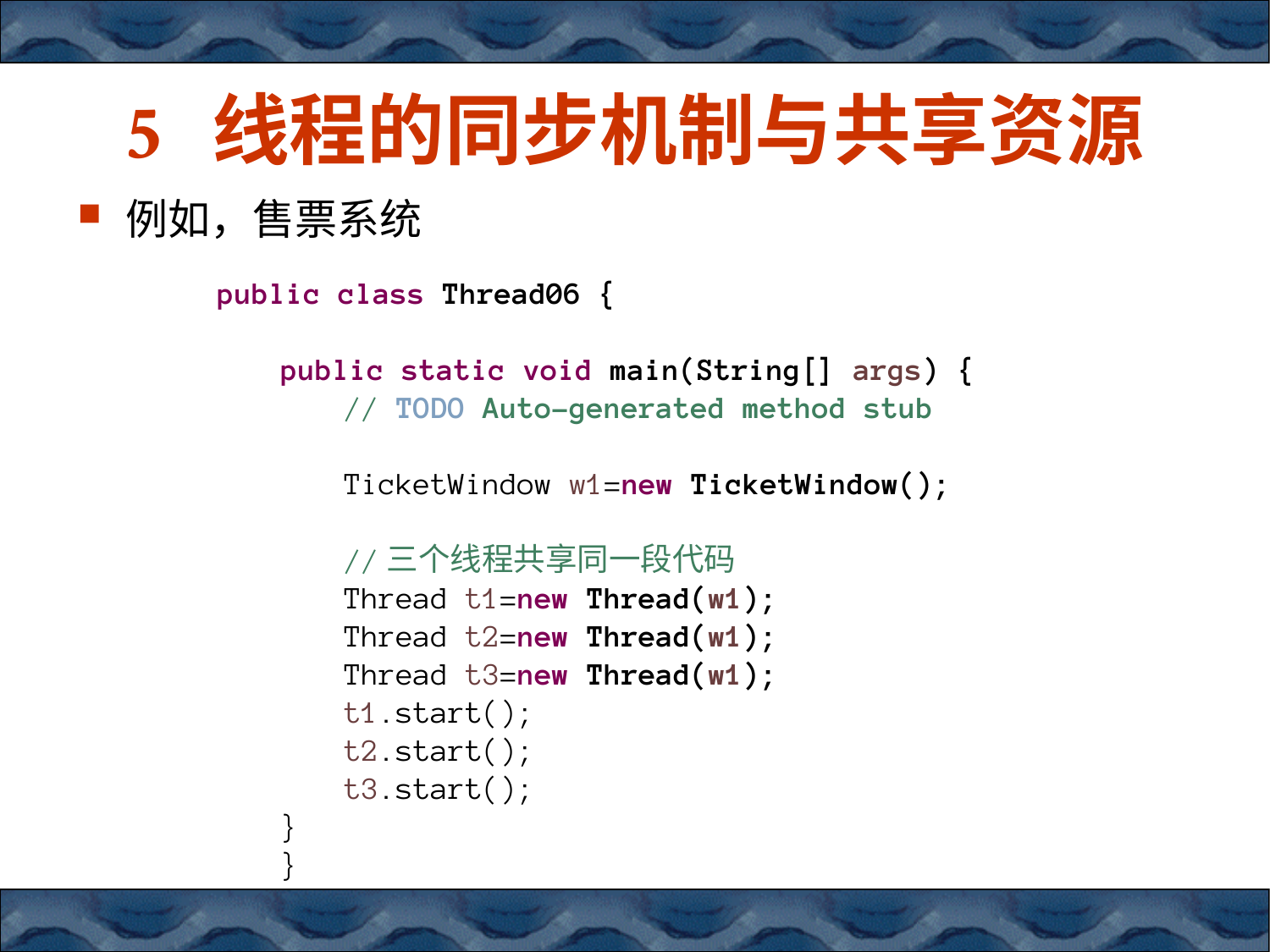

# 5  线程的同步机制与共享资源
例如，售票系统

public class Thread06 {

public static void main(String[] args) {
// TODO Auto-generated method stub

TicketWindow w1=new TicketWindow();

//三个线程共享同一段代码
Thread t1=new Thread(w1);
Thread t2=new Thread(w1);
Thread t3=new Thread(w1);
t1.start();
t2.start();
t3.start();
}
}